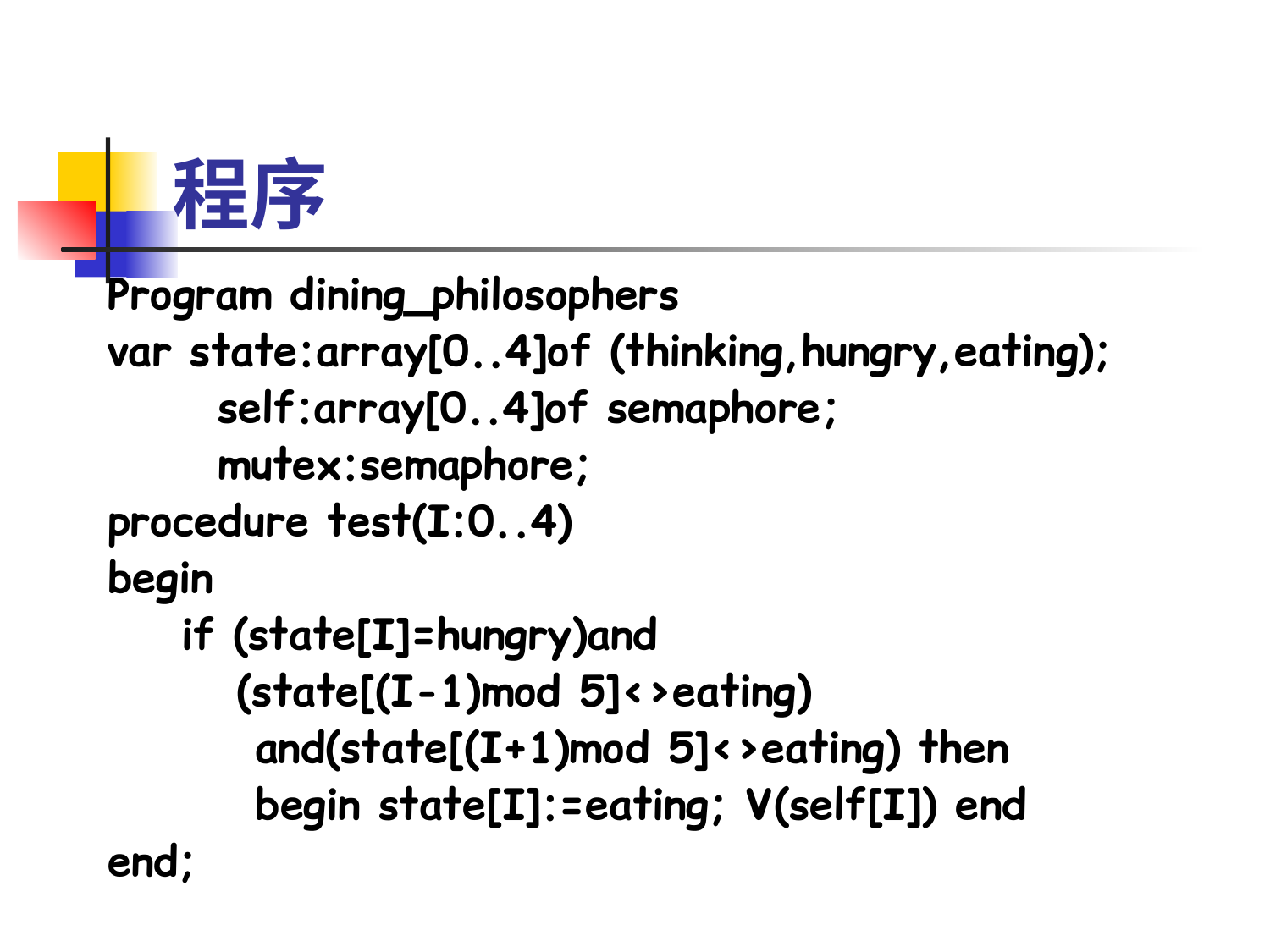

# 程序
Program dining_philosophers
var state:array[0..4]of (thinking,hungry,eating);
      self:array[0..4]of semaphore;
      mutex:semaphore;
procedure test(I:0..4)
begin
    if (state[I]=hungry)and
       (state[(I-1)mod 5]<>eating)
        and(state[(I+1)mod 5]<>eating) then
        begin state[I]:=eating; V(self[I]) end
end;